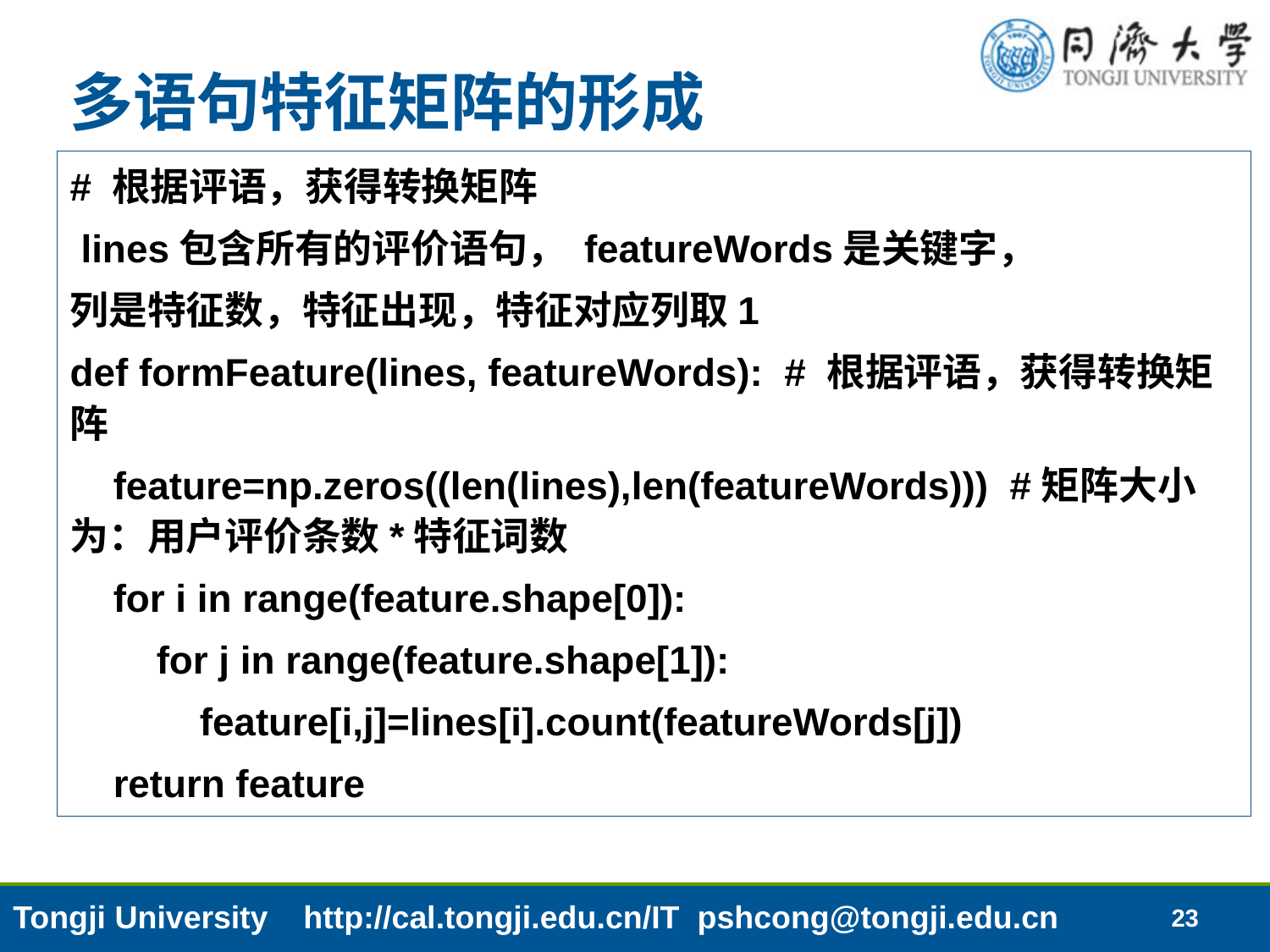

# 多语句特征矩阵的形成
# 根据评语，获得转换矩阵
 lines包含所有的评价语句， featureWords是关键字，
列是特征数，特征出现，特征对应列取1
def formFeature(lines, featureWords):  # 根据评语，获得转换矩阵
    feature=np.zeros((len(lines),len(featureWords)))  #矩阵大小为：用户评价条数*特征词数
    for i in range(feature.shape[0]):
        for j in range(feature.shape[1]):
            feature[i,j]=lines[i].count(featureWords[j])
    return feature